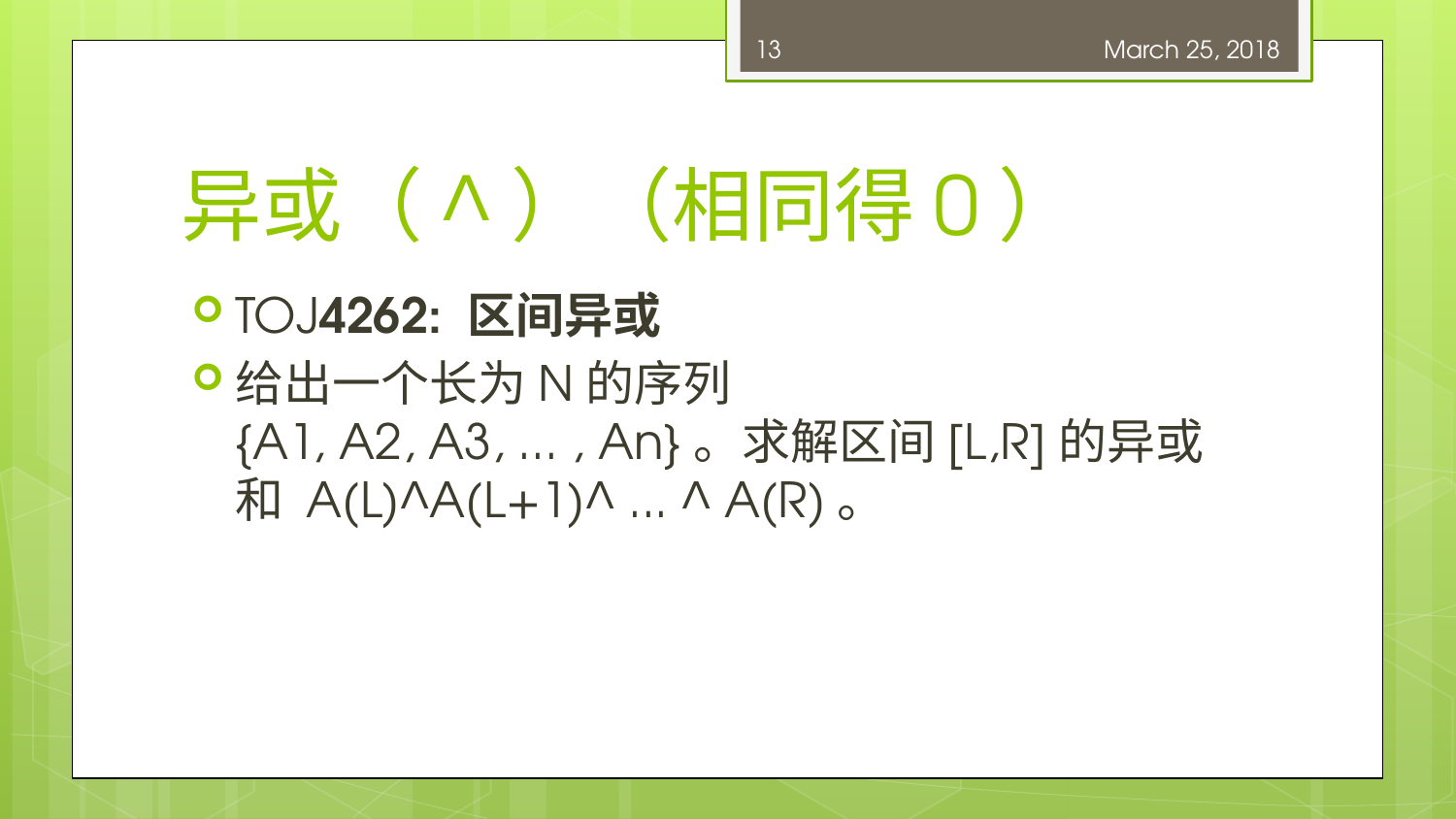

13
March 25, 2018
# 异或（^）（相同得0）
TOJ4262: 区间异或
给出一个长为N的序列{A1, A2, A3, ... , An}。求解区间[L,R]的异或和 A(L)^A(L+1)^ ... ^ A(R)。